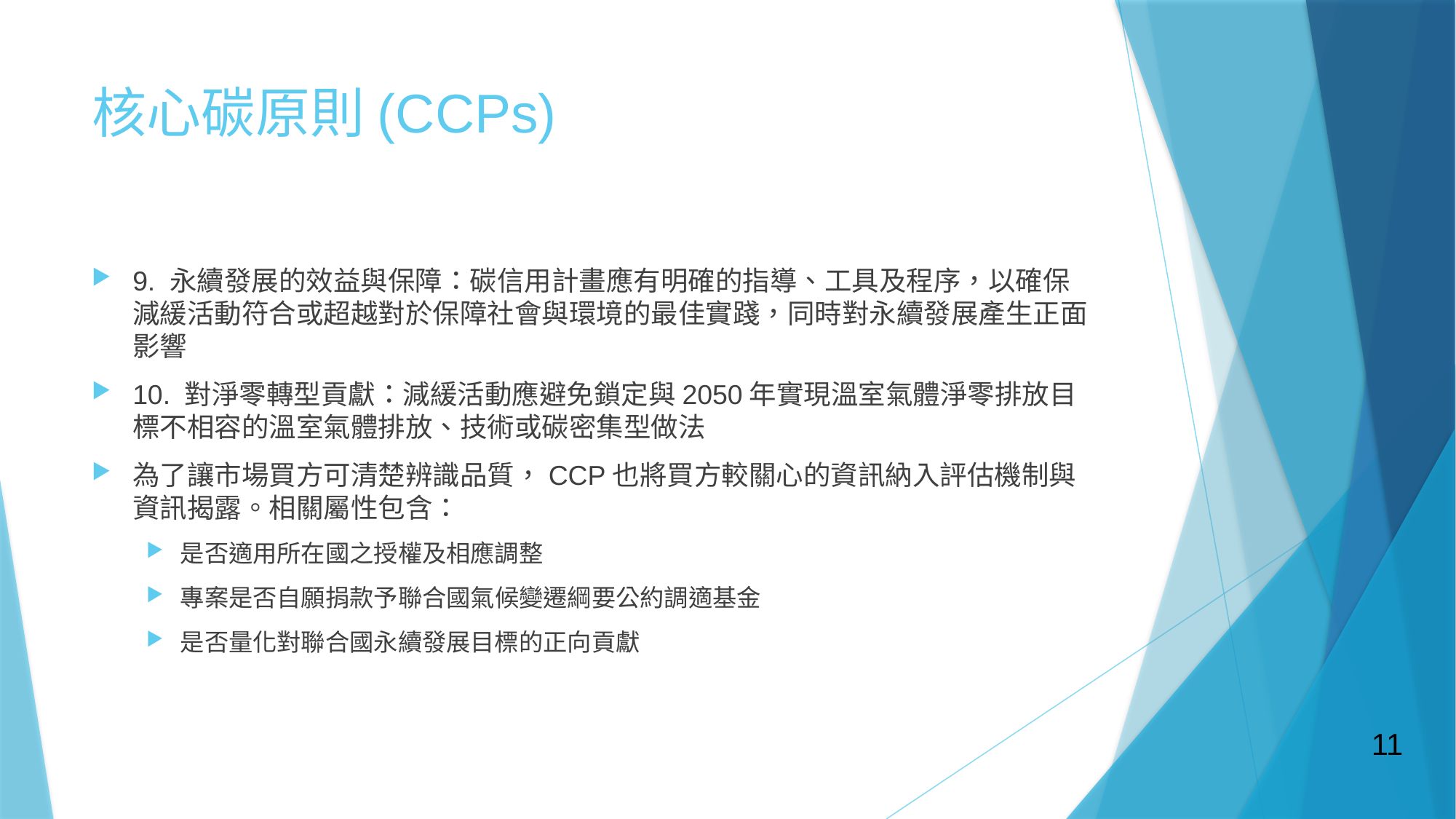

# 核心碳原則(CCPs)
9. 永續發展的效益與保障：碳信用計畫應有明確的指導、工具及程序，以確保減緩活動符合或超越對於保障社會與環境的最佳實踐，同時對永續發展產生正面影響
10. 對淨零轉型貢獻：減緩活動應避免鎖定與2050年實現溫室氣體淨零排放目標不相容的溫室氣體排放、技術或碳密集型做法
為了讓市場買方可清楚辨識品質，CCP也將買方較關心的資訊納入評估機制與資訊揭露。相關屬性包含：
是否適用所在國之授權及相應調整
專案是否自願捐款予聯合國氣候變遷綱要公約調適基金
是否量化對聯合國永續發展目標的正向貢獻

11